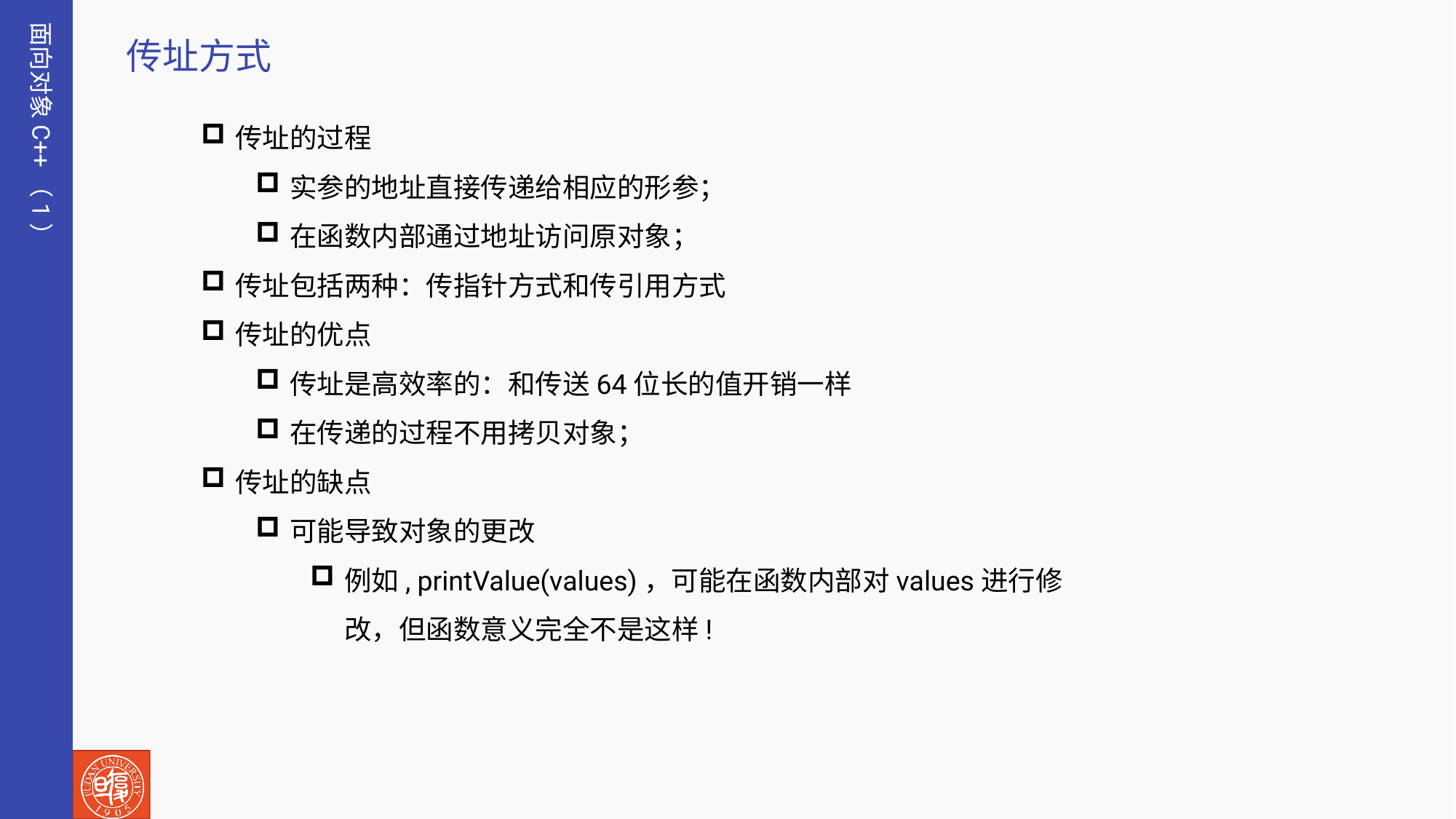

面向对象C++（1）
传址方式
传址的过程
实参的地址直接传递给相应的形参；
在函数内部通过地址访问原对象；
传址包括两种：传指针方式和传引用方式
传址的优点
传址是高效率的：和传送64位长的值开销一样
在传递的过程不用拷贝对象；
传址的缺点
可能导致对象的更改
例如, printValue(values)，可能在函数内部对values进行修改，但函数意义完全不是这样!